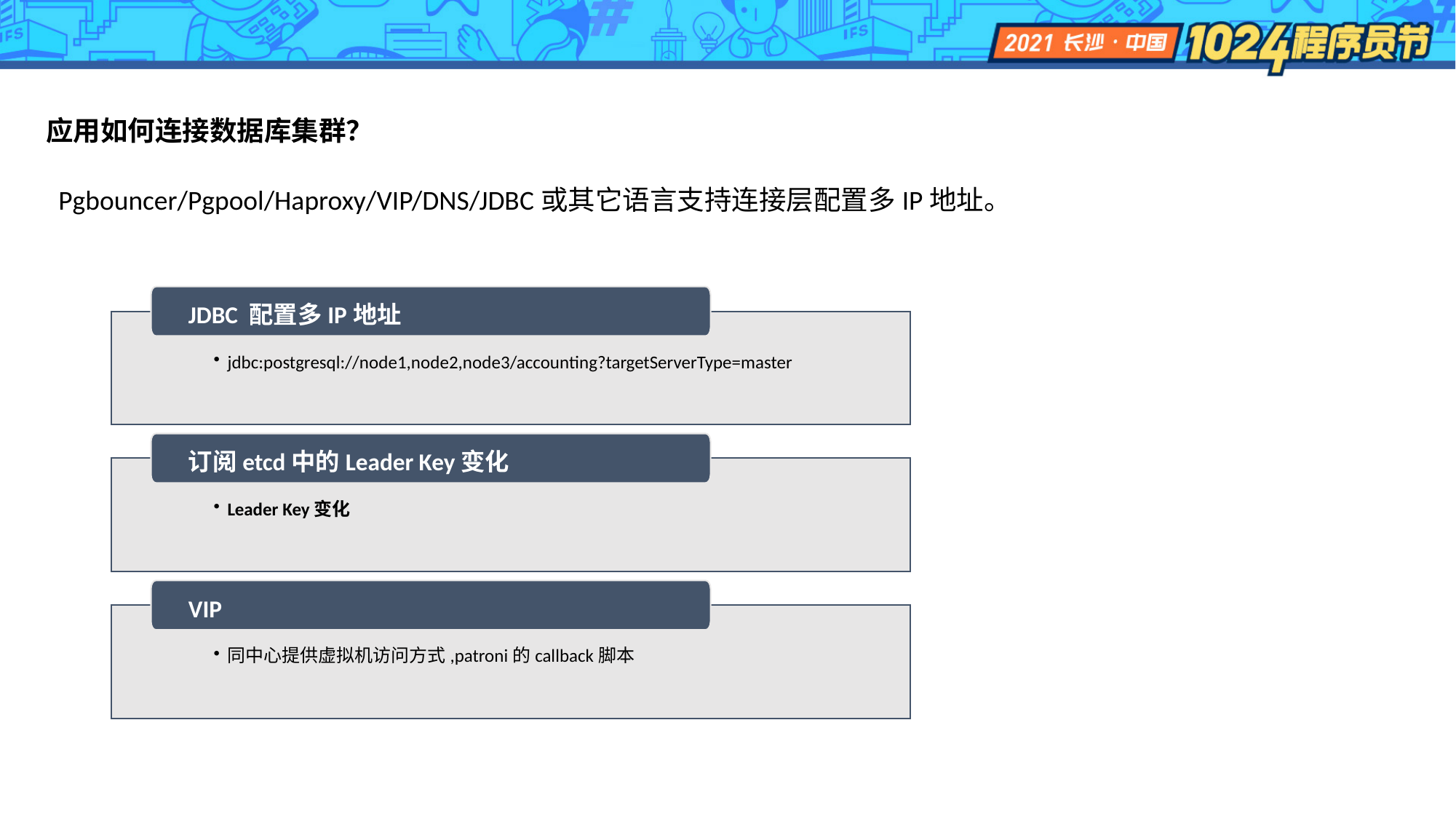

应用如何连接数据库集群？
Pgbouncer/Pgpool/Haproxy/VIP/DNS/JDBC或其它语言支持连接层配置多IP地址。
JDBC 配置多IP地址
jdbc:postgresql://node1,node2,node3/accounting?targetServerType=master
订阅etcd中的Leader Key变化
Leader Key变化
VIP
同中心提供虚拟机访问方式,patroni的callback脚本